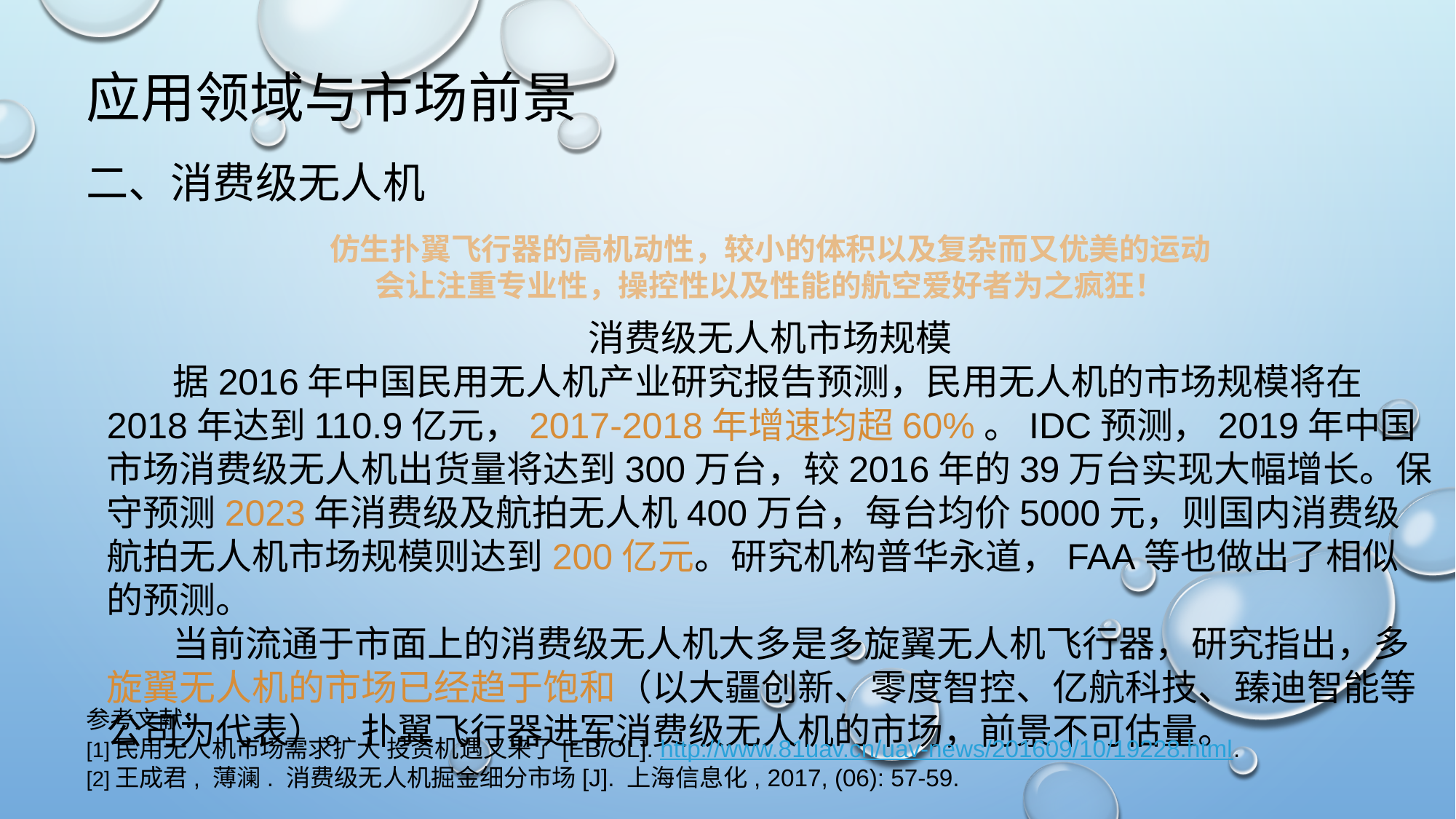

应用领域与市场前景
二、消费级无人机
仿生扑翼飞行器的高机动性，较小的体积以及复杂而又优美的运动会让注重专业性，操控性以及性能的航空爱好者为之疯狂！
消费级无人机市场规模
       据2016年中国民用无人机产业研究报告预测，民用无人机的市场规模将在2018年达到110.9亿元，2017-2018年增速均超60%。IDC预测，2019年中国市场消费级无人机出货量将达到300万台，较2016年的39万台实现大幅增长。保守预测2023年消费级及航拍无人机400万台，每台均价5000元，则国内消费级航拍无人机市场规模则达到200亿元。研究机构普华永道，FAA等也做出了相似的预测。
       当前流通于市面上的消费级无人机大多是多旋翼无人机飞行器，研究指出，多旋翼无人机的市场已经趋于饱和（以大疆创新、零度智控、亿航科技、臻迪智能等公司为代表）。扑翼飞行器进军消费级无人机的市场，前景不可估量。
参考文献：
[1]民用无人机市场需求扩大 投资机遇又来了[EB/OL]. http://www.81uav.cn/uav-news/201609/10/19228.html.
[2]王成君, 薄澜. 消费级无人机掘金细分市场[J]. 上海信息化, 2017, (06): 57-59.